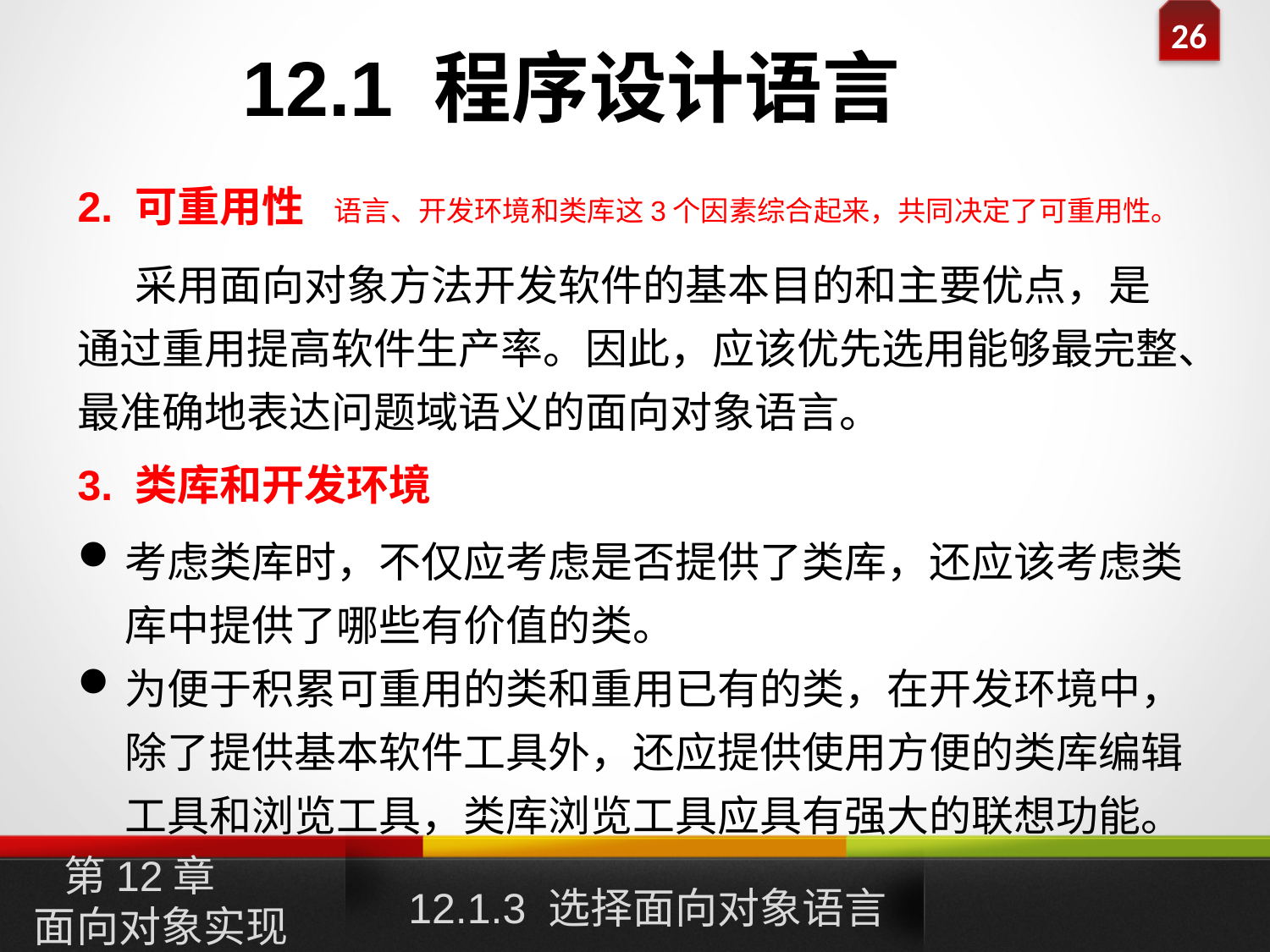

12.1 程序设计语言
2. 可重用性
语言、开发环境和类库这3个因素综合起来，共同决定了可重用性。
     采用面向对象方法开发软件的基本目的和主要优点，是通过重用提高软件生产率。因此，应该优先选用能够最完整、最准确地表达问题域语义的面向对象语言。
3. 类库和开发环境
考虑类库时，不仅应考虑是否提供了类库，还应该考虑类库中提供了哪些有价值的类。
为便于积累可重用的类和重用已有的类，在开发环境中，除了提供基本软件工具外，还应提供使用方便的类库编辑工具和浏览工具，类库浏览工具应具有强大的联想功能。
12.1.3 选择面向对象语言